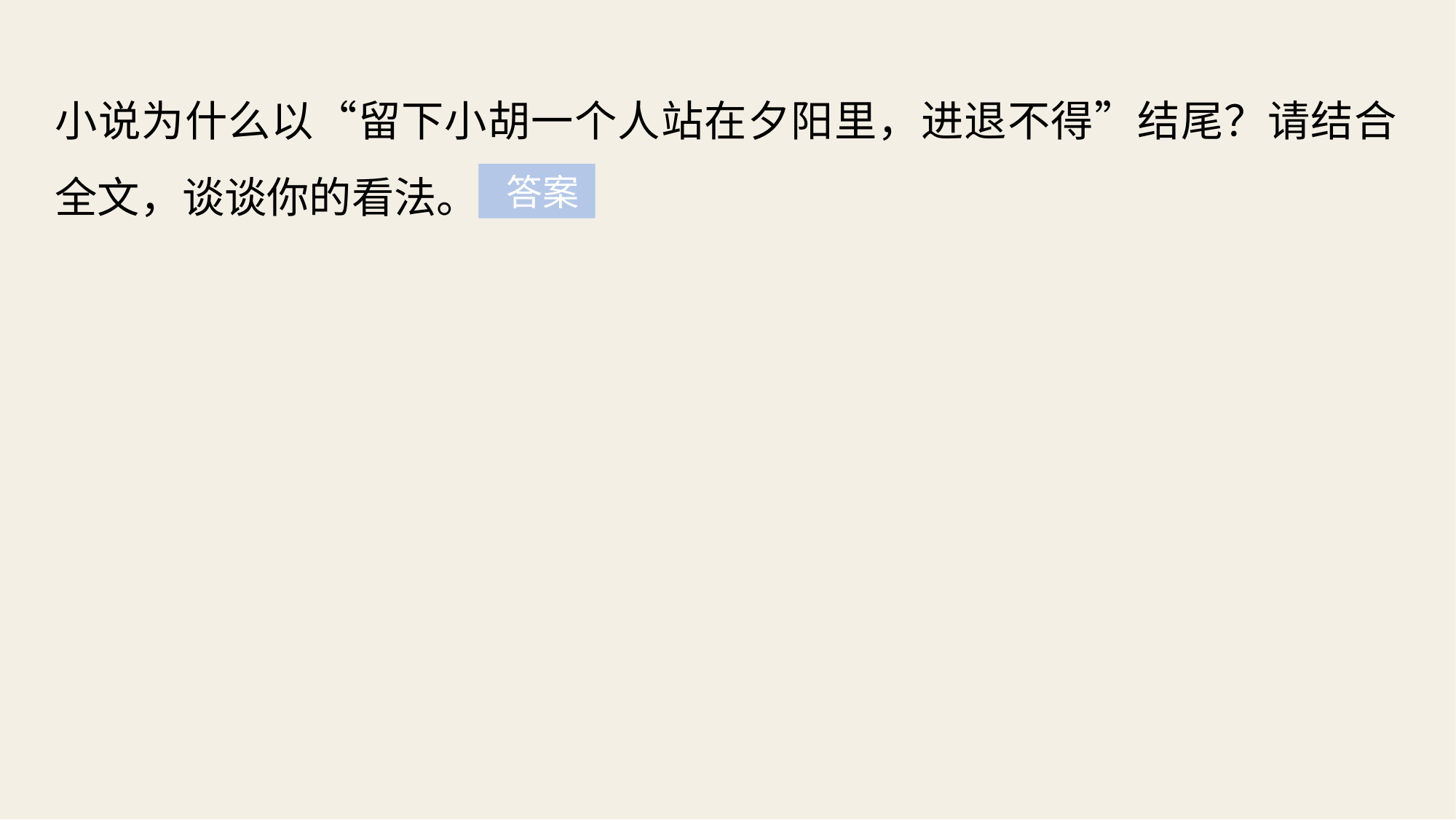

小说为什么以“留下小胡一个人站在夕阳里，进退不得”结尾？请结合全文，谈谈你的看法。
 答案